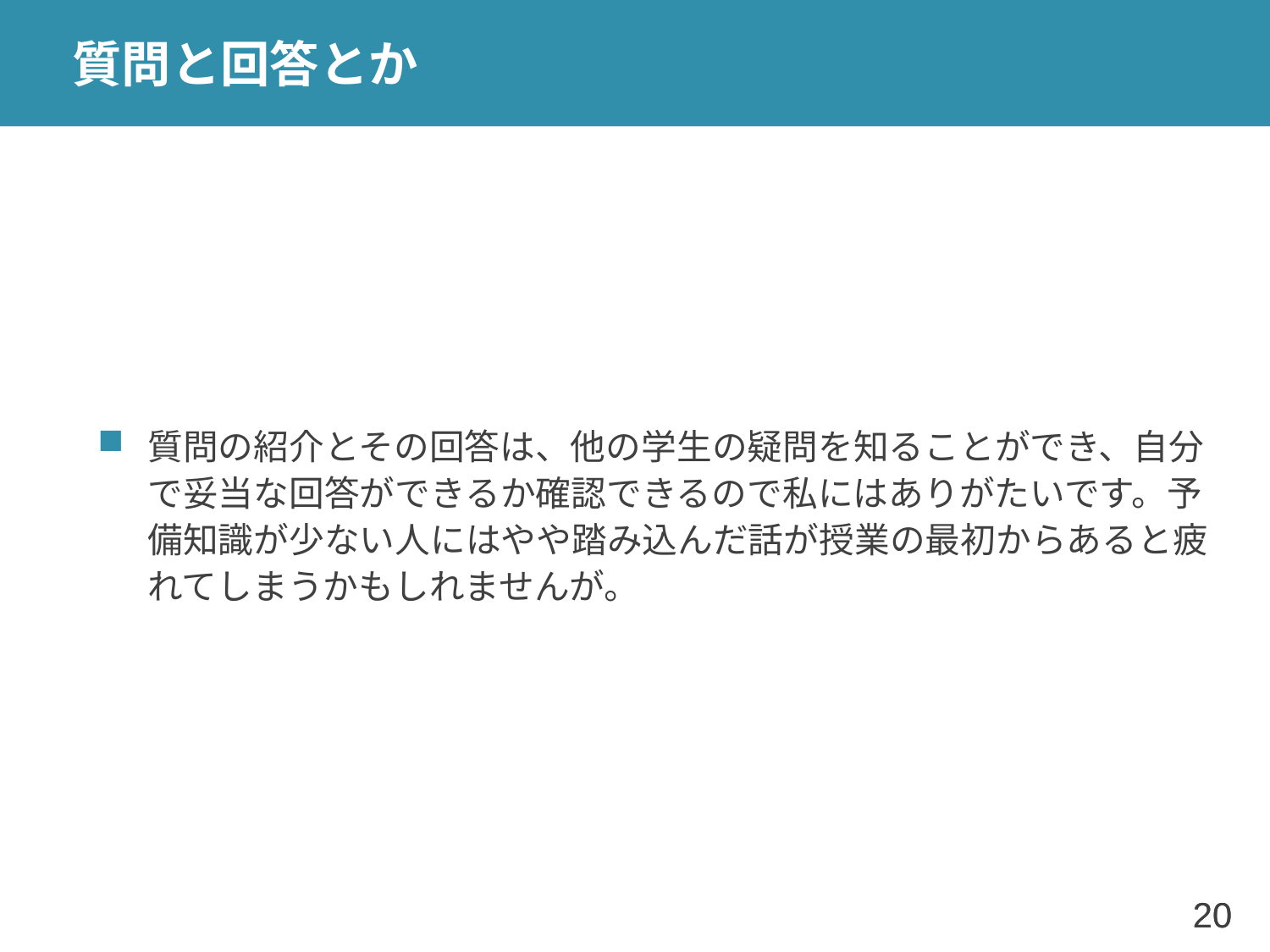

# 質問と回答とか
質問の紹介とその回答は、他の学生の疑問を知ることができ、自分で妥当な回答ができるか確認できるので私にはありがたいです。予備知識が少ない人にはやや踏み込んだ話が授業の最初からあると疲れてしまうかもしれませんが。